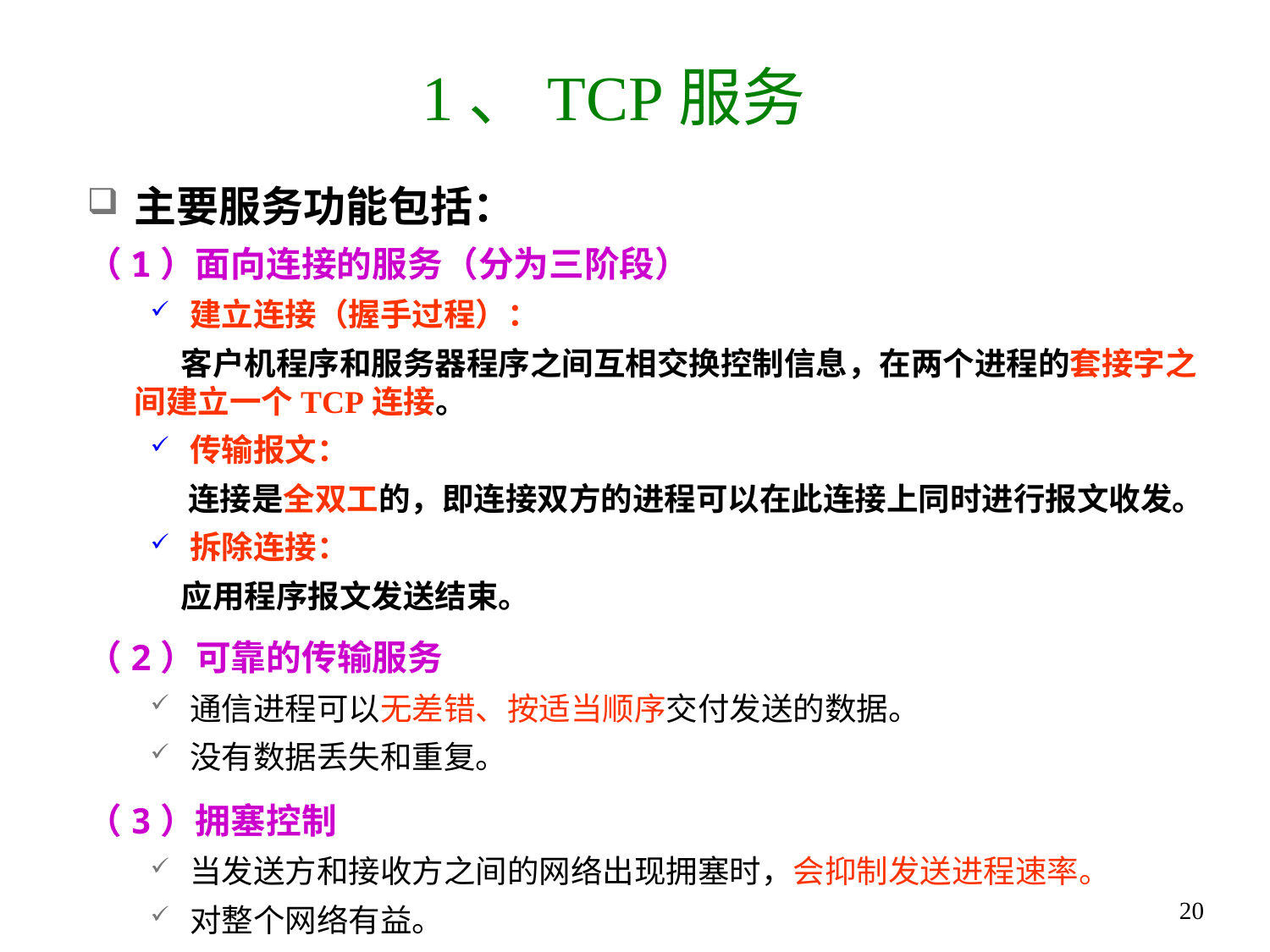

# 1、TCP服务
主要服务功能包括：
（1）面向连接的服务（分为三阶段）
建立连接（握手过程）：
            客户机程序和服务器程序之间互相交换控制信息，在两个进程的套接字之间建立一个TCP连接。
传输报文：
             连接是全双工的，即连接双方的进程可以在此连接上同时进行报文收发。
拆除连接：
            应用程序报文发送结束。
（2）可靠的传输服务
通信进程可以无差错、按适当顺序交付发送的数据。
没有数据丢失和重复。
（3）拥塞控制
当发送方和接收方之间的网络出现拥塞时，会抑制发送进程速率。
对整个网络有益。

20